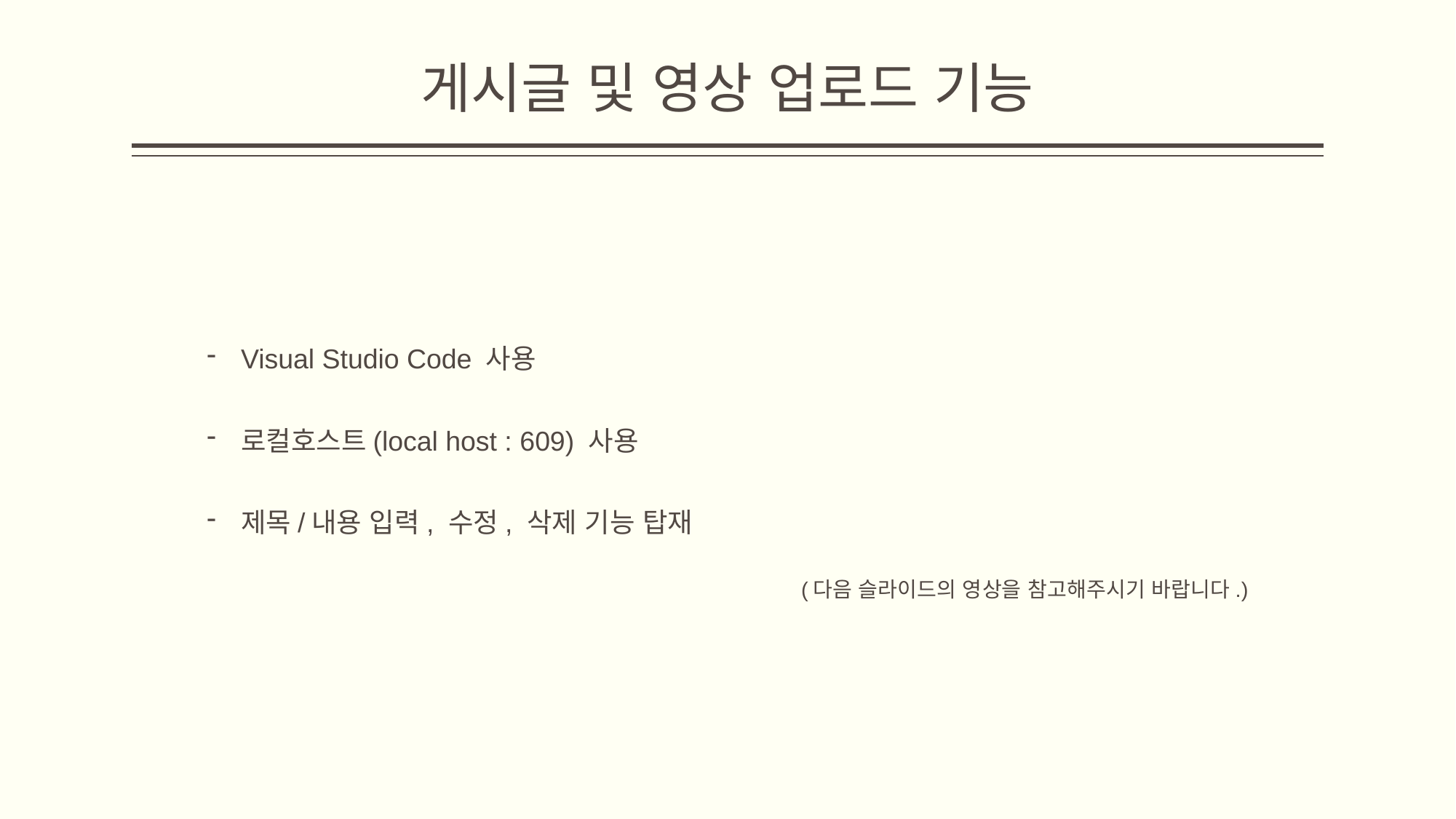

게시글 및 영상 업로드 기능
Visual Studio Code 사용
로컬호스트(local host : 609) 사용
제목/내용 입력, 수정, 삭제 기능 탑재
(다음 슬라이드의 영상을 참고해주시기 바랍니다.)